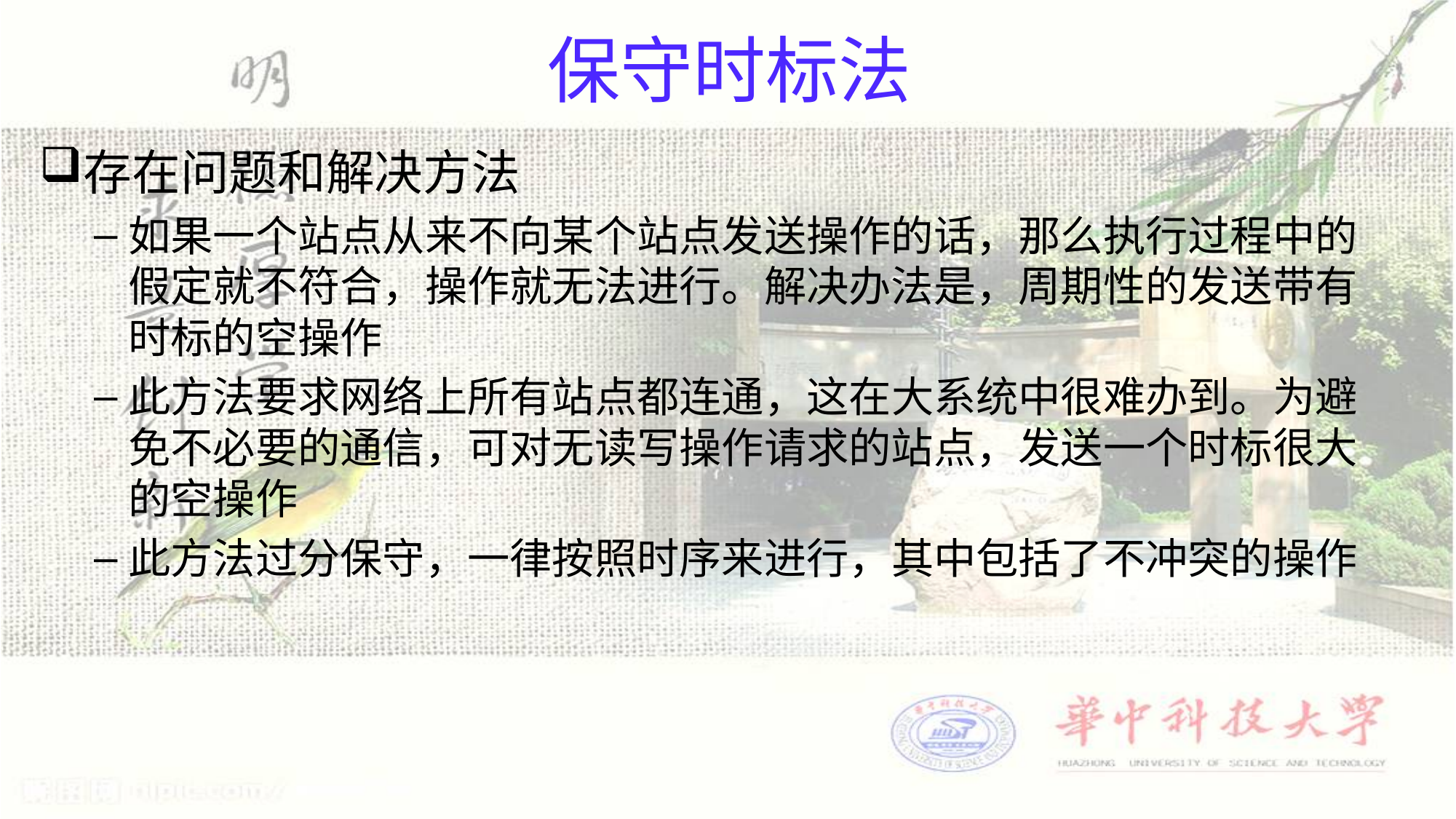

# 保守时标法
存在问题和解决方法
如果一个站点从来不向某个站点发送操作的话，那么执行过程中的假定就不符合，操作就无法进行。解决办法是，周期性的发送带有时标的空操作
此方法要求网络上所有站点都连通，这在大系统中很难办到。为避免不必要的通信，可对无读写操作请求的站点，发送一个时标很大的空操作
此方法过分保守，一律按照时序来进行，其中包括了不冲突的操作